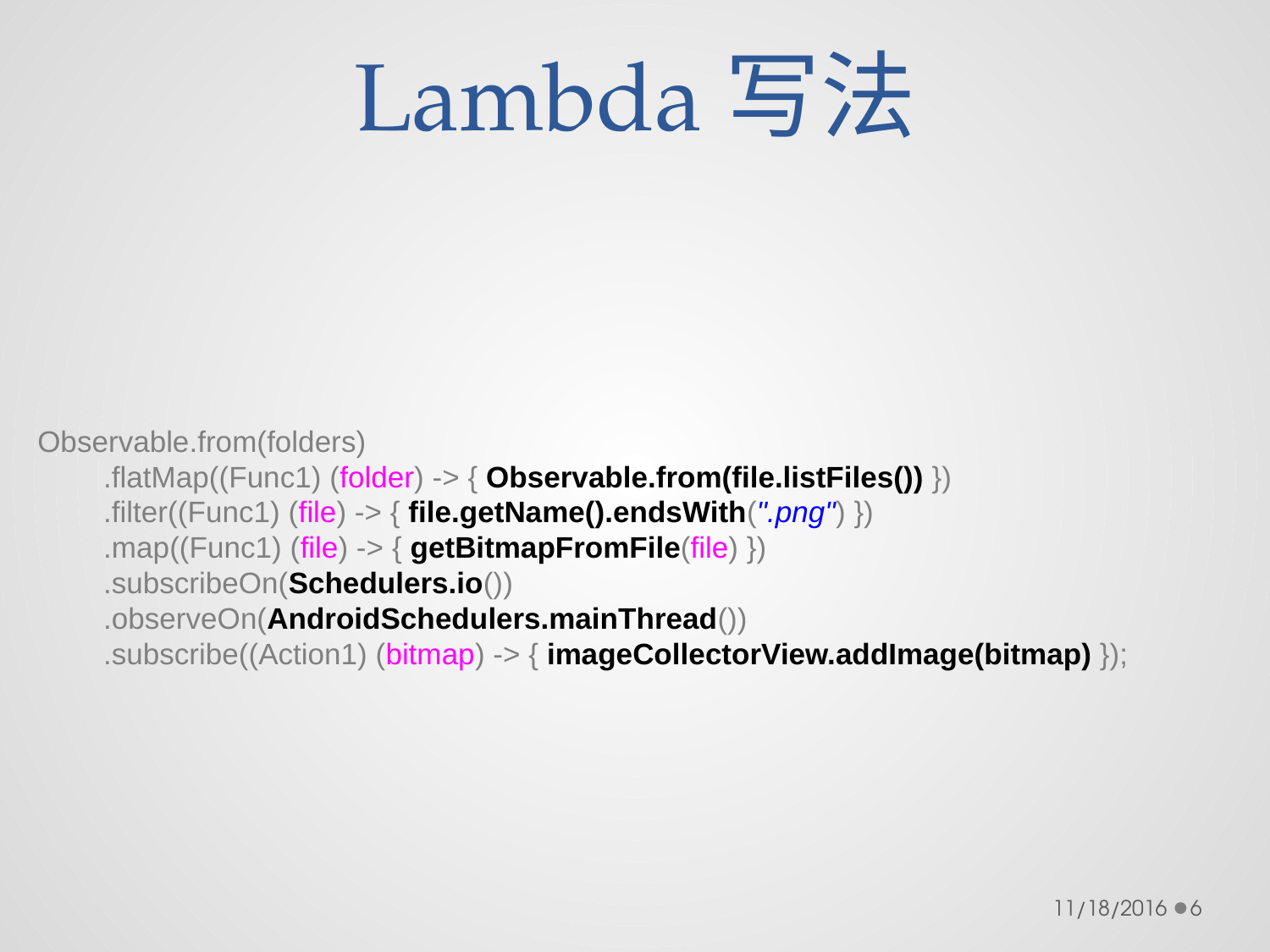

# Lambda写法
Observable.from(folders)
        .flatMap((Func1) (folder) -> { Observable.from(file.listFiles()) })
        .filter((Func1) (file) -> { file.getName().endsWith(".png") })
        .map((Func1) (file) -> { getBitmapFromFile(file) })
        .subscribeOn(Schedulers.io())
        .observeOn(AndroidSchedulers.mainThread())
        .subscribe((Action1) (bitmap) -> { imageCollectorView.addImage(bitmap) });
11/18/2016
6